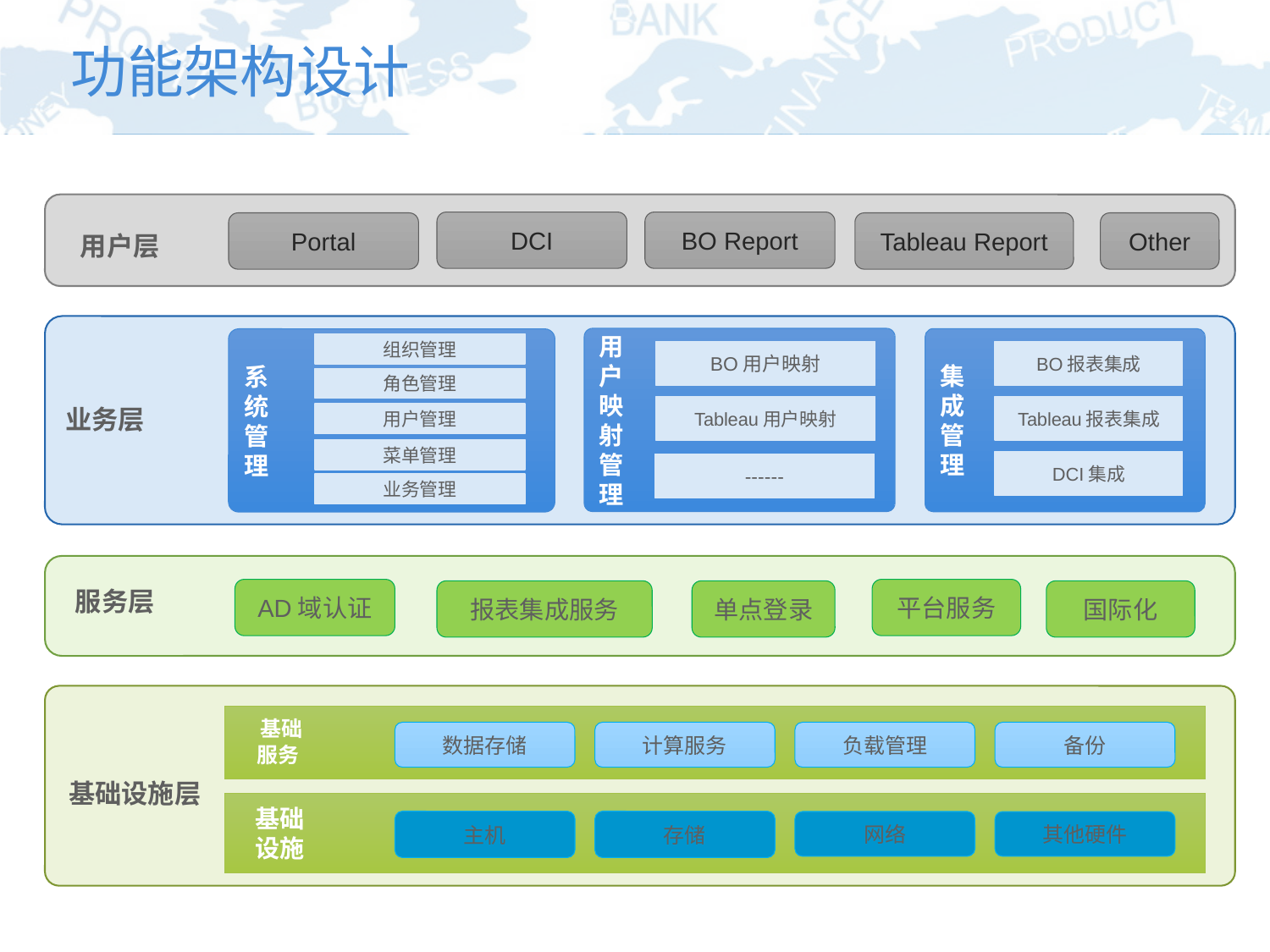

# 功能架构设计

DCI
BO Report
Portal
Tableau Report
Other
用户层

用
户
映
射
管
理
BO用户映射
Tableau用户映射
------
集
成
管
理
BO报表集成
Tableau报表集成
DCI集成
系
统
管
理
组织管理
角色管理
用户管理
菜单管理
业务层
业务管理

服务层
AD域认证
平台服务
报表集成服务
单点登录
国际化

   基础
   服务
数据存储
计算服务
负载管理
备份
基础设施层
  基础
  设施
主机
存储
网络
其他硬件